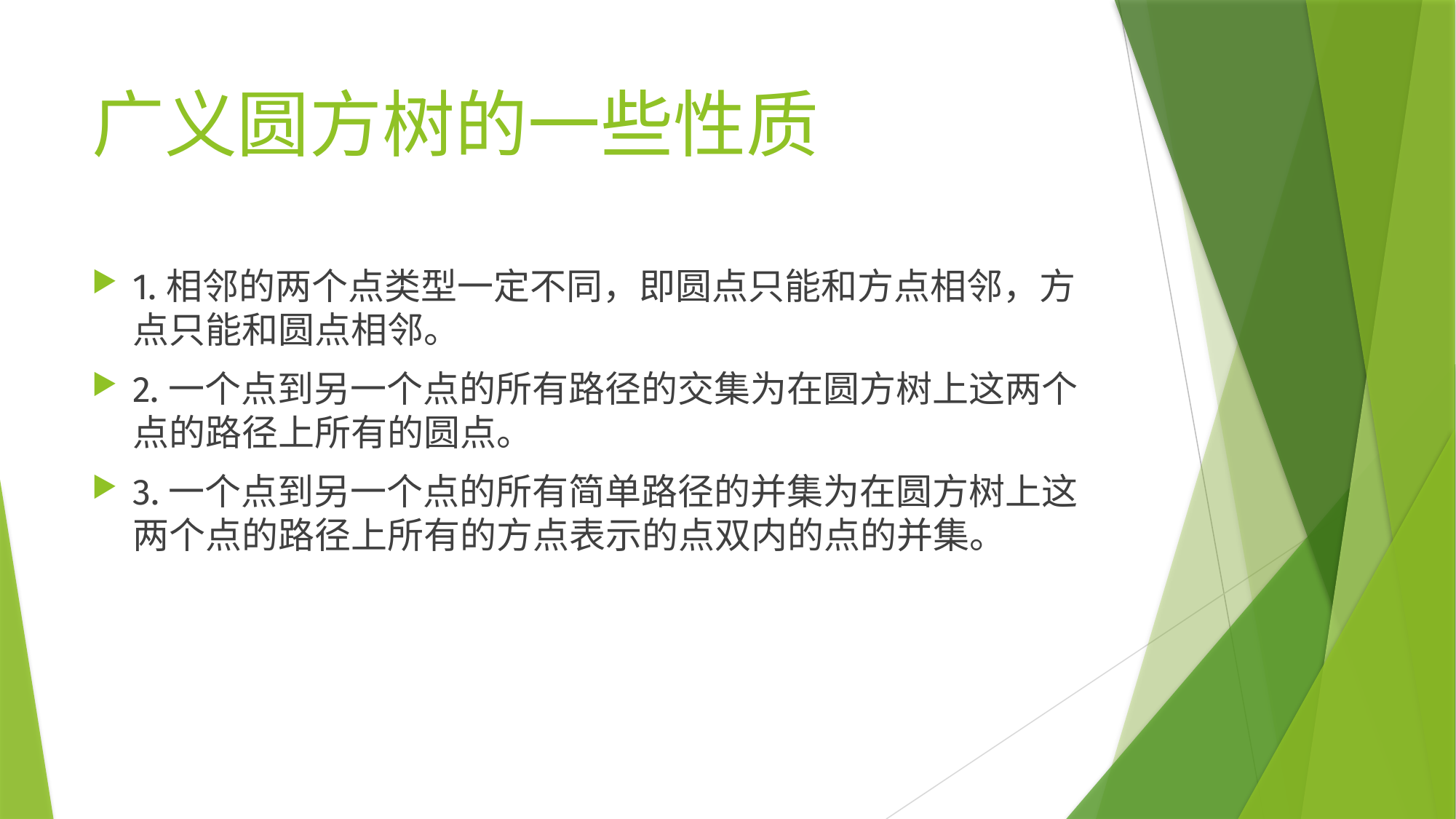

# 广义圆方树的一些性质
1.相邻的两个点类型一定不同，即圆点只能和方点相邻，方点只能和圆点相邻。
2.一个点到另一个点的所有路径的交集为在圆方树上这两个点的路径上所有的圆点。
3.一个点到另一个点的所有简单路径的并集为在圆方树上这两个点的路径上所有的方点表示的点双内的点的并集。